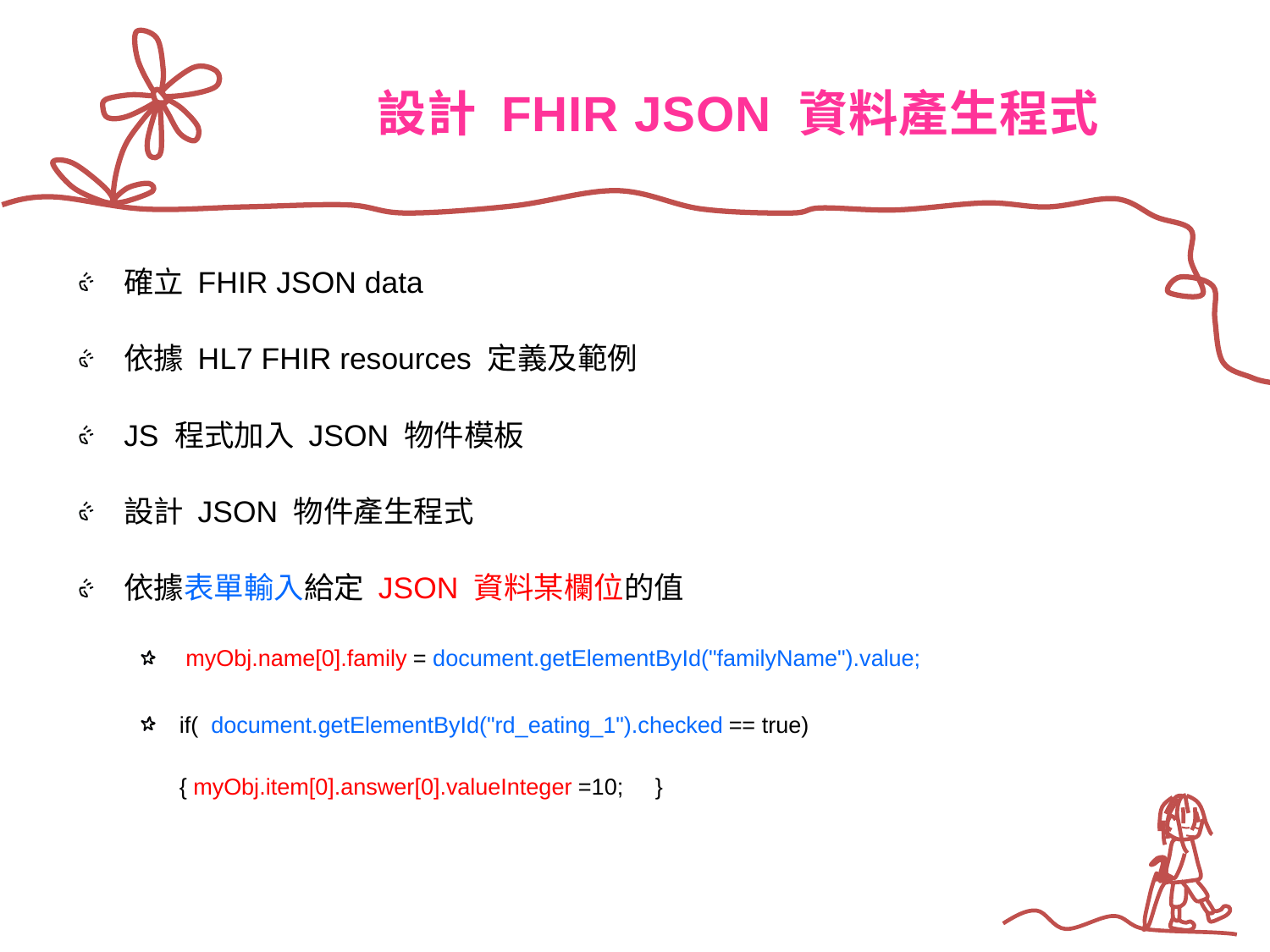

# 設計 FHIR JSON 資料產生程式
確立 FHIR JSON data
依據 HL7 FHIR resources 定義及範例
JS 程式加入 JSON 物件模板
設計 JSON 物件產生程式
依據表單輸入給定 JSON 資料某欄位的值
 myObj.name[0].family = document.getElementById("familyName").value;
if(  document.getElementById("rd_eating_1").checked == true)     { myObj.item[0].answer[0].valueInteger =10;     }